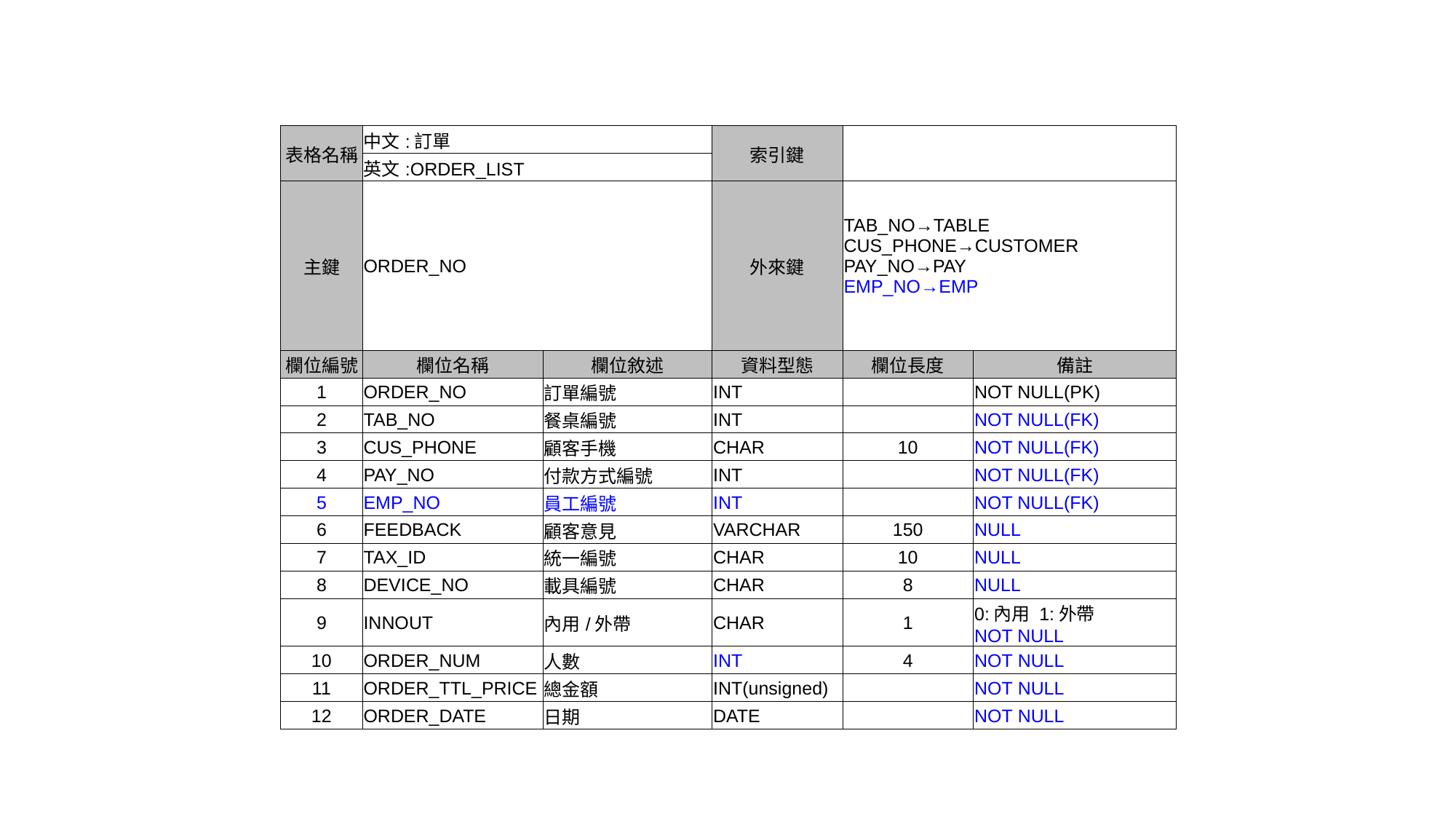

| 表格名稱 | 中文:訂單 |  | 索引鍵 |  |  |
| --- | --- | --- | --- | --- | --- |
|  | 英文:ORDER\_LIST |  |  |  |  |
| 主鍵 | ORDER\_NO |  | 外來鍵 | TAB\_NO→TABLE CUS\_PHONE→CUSTOMER PAY\_NO→PAY EMP\_NO→EMP |  |
| 欄位編號 | 欄位名稱 | 欄位敘述 | 資料型態 | 欄位長度 | 備註 |
| 1 | ORDER\_NO | 訂單編號 | INT |  | NOT NULL(PK) |
| 2 | TAB\_NO | 餐桌編號 | INT |  | NOT NULL(FK) |
| 3 | CUS\_PHONE | 顧客手機 | CHAR | 10 | NOT NULL(FK) |
| 4 | PAY\_NO | 付款方式編號 | INT |  | NOT NULL(FK) |
| 5 | EMP\_NO | 員工編號 | INT |  | NOT NULL(FK) |
| 6 | FEEDBACK | 顧客意見 | VARCHAR | 150 | NULL |
| 7 | TAX\_ID | 統一編號 | CHAR | 10 | NULL |
| 8 | DEVICE\_NO | 載具編號 | CHAR | 8 | NULL |
| 9 | INNOUT | 內用/外帶 | CHAR | 1 | 0:內用 1:外帶 NOT NULL |
| 10 | ORDER\_NUM | 人數 | INT | 4 | NOT NULL |
| 11 | ORDER\_TTL\_PRICE | 總金額 | INT(unsigned) |  | NOT NULL |
| 12 | ORDER\_DATE | 日期 | DATE |  | NOT NULL |